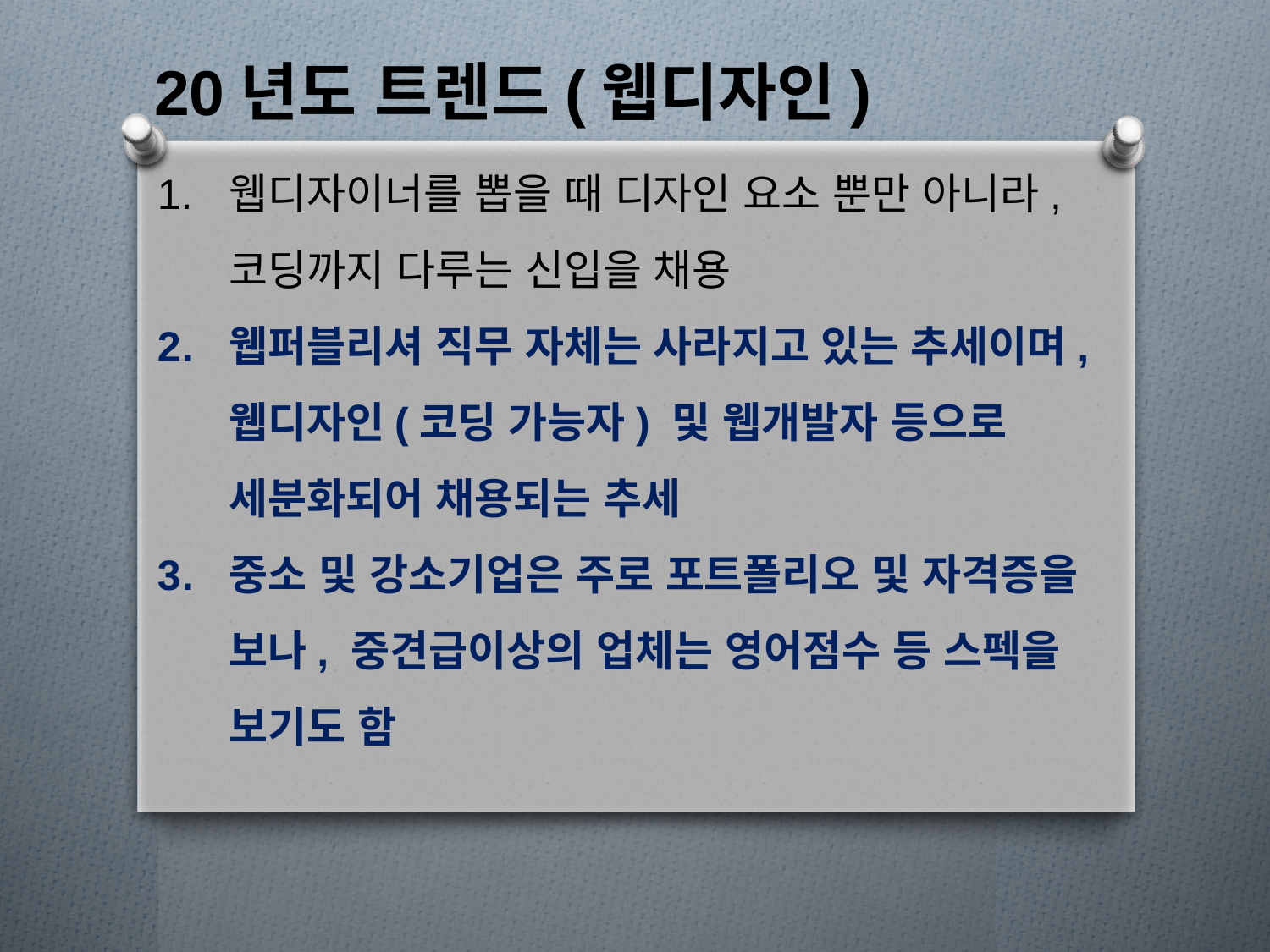

20년도 트렌드(웹디자인)
웹디자이너를 뽑을 때 디자인 요소 뿐만 아니라, 코딩까지 다루는 신입을 채용
웹퍼블리셔 직무 자체는 사라지고 있는 추세이며, 웹디자인(코딩 가능자) 및 웹개발자 등으로 세분화되어 채용되는 추세
중소 및 강소기업은 주로 포트폴리오 및 자격증을 보나, 중견급이상의 업체는 영어점수 등 스펙을 보기도 함